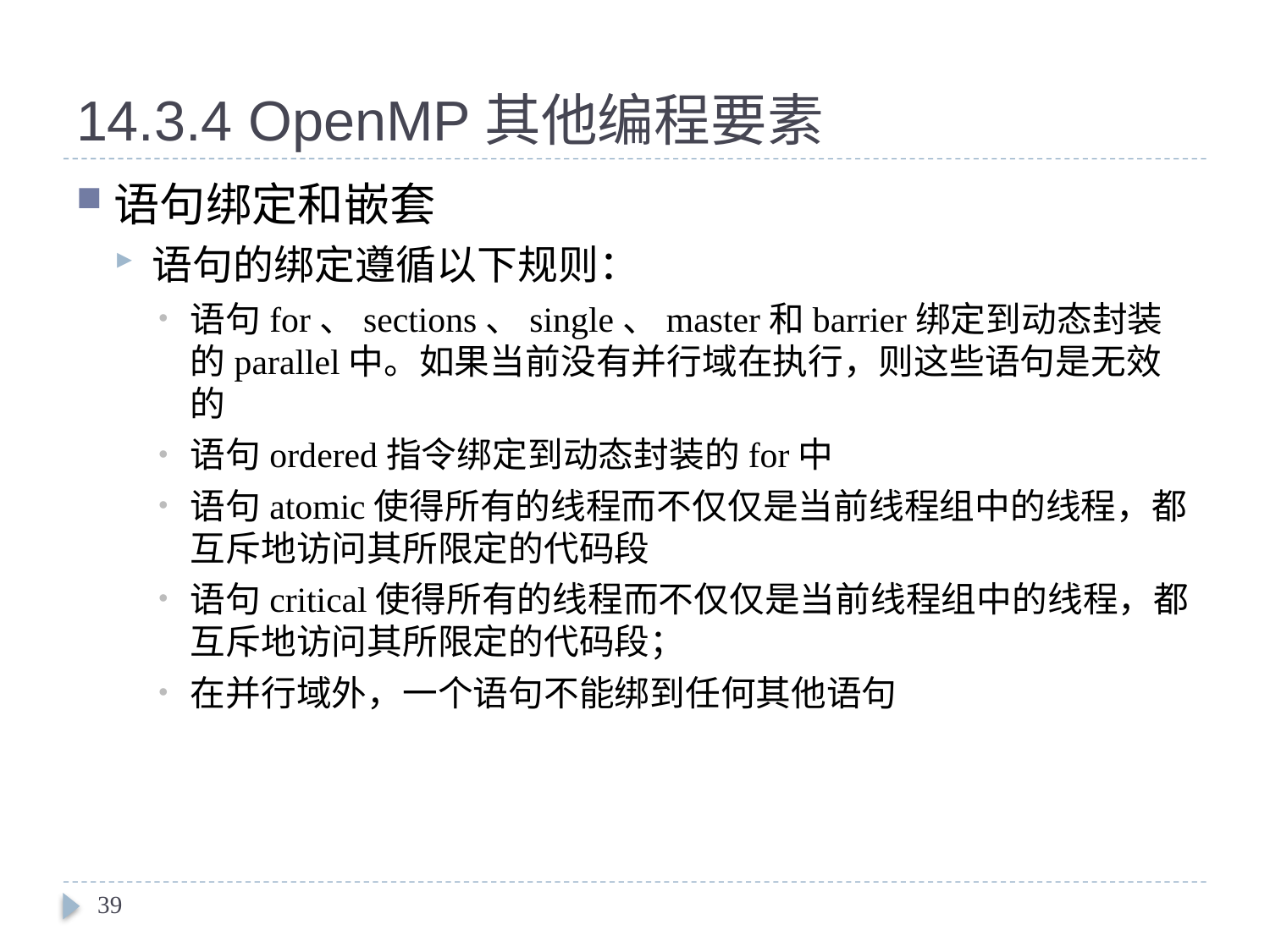

# 14.3.4 OpenMP其他编程要素
语句绑定和嵌套
语句的绑定遵循以下规则：
语句for、sections、single、master和barrier绑定到动态封装的parallel中。如果当前没有并行域在执行，则这些语句是无效的
语句ordered指令绑定到动态封装的for中
语句atomic使得所有的线程而不仅仅是当前线程组中的线程，都互斥地访问其所限定的代码段
语句critical使得所有的线程而不仅仅是当前线程组中的线程，都互斥地访问其所限定的代码段；
在并行域外，一个语句不能绑到任何其他语句
39